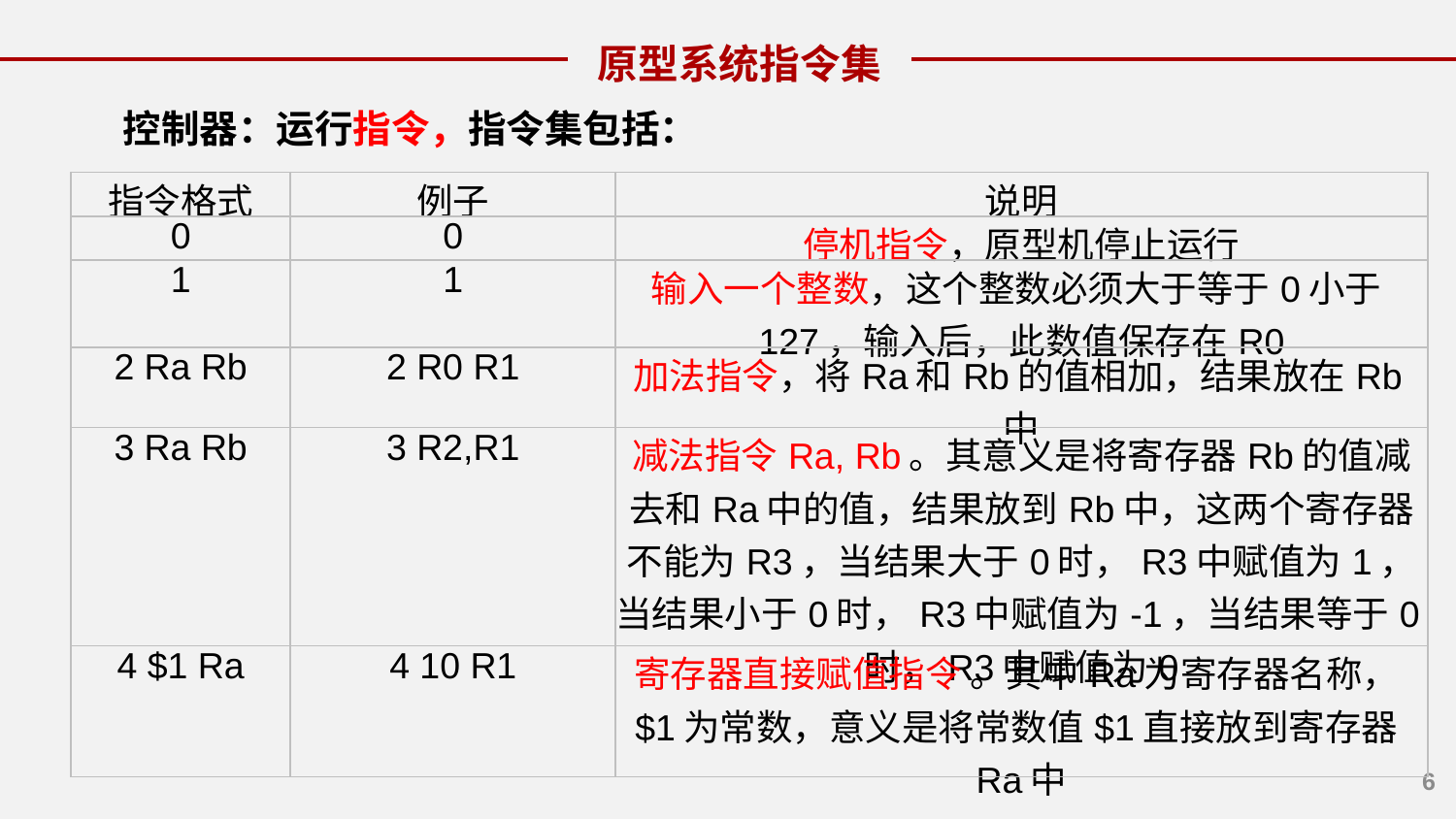

原型系统指令集
控制器：运行指令，指令集包括：
| 指令格式 | 例子 | 说明 |
| --- | --- | --- |
| 0 | 0 | 停机指令，原型机停止运行 |
| 1 | 1 | 输入一个整数，这个整数必须大于等于0小于127，输入后，此数值保存在R0 |
| 2 Ra Rb | 2 R0 R1 | 加法指令，将Ra和Rb的值相加，结果放在Rb中 |
| 3 Ra Rb | 3 R2,R1 | 减法指令Ra, Rb。其意义是将寄存器Rb的值减去和Ra中的值，结果放到Rb中，这两个寄存器不能为R3，当结果大于0时，R3中赋值为1，当结果小于0时，R3中赋值为-1，当结果等于0时，R3中赋值为0 |
| 4 $1 Ra | 4 10 R1 | 寄存器直接赋值指令 。其中Ra为寄存器名称，$1为常数，意义是将常数值$1直接放到寄存器Ra中 |
6